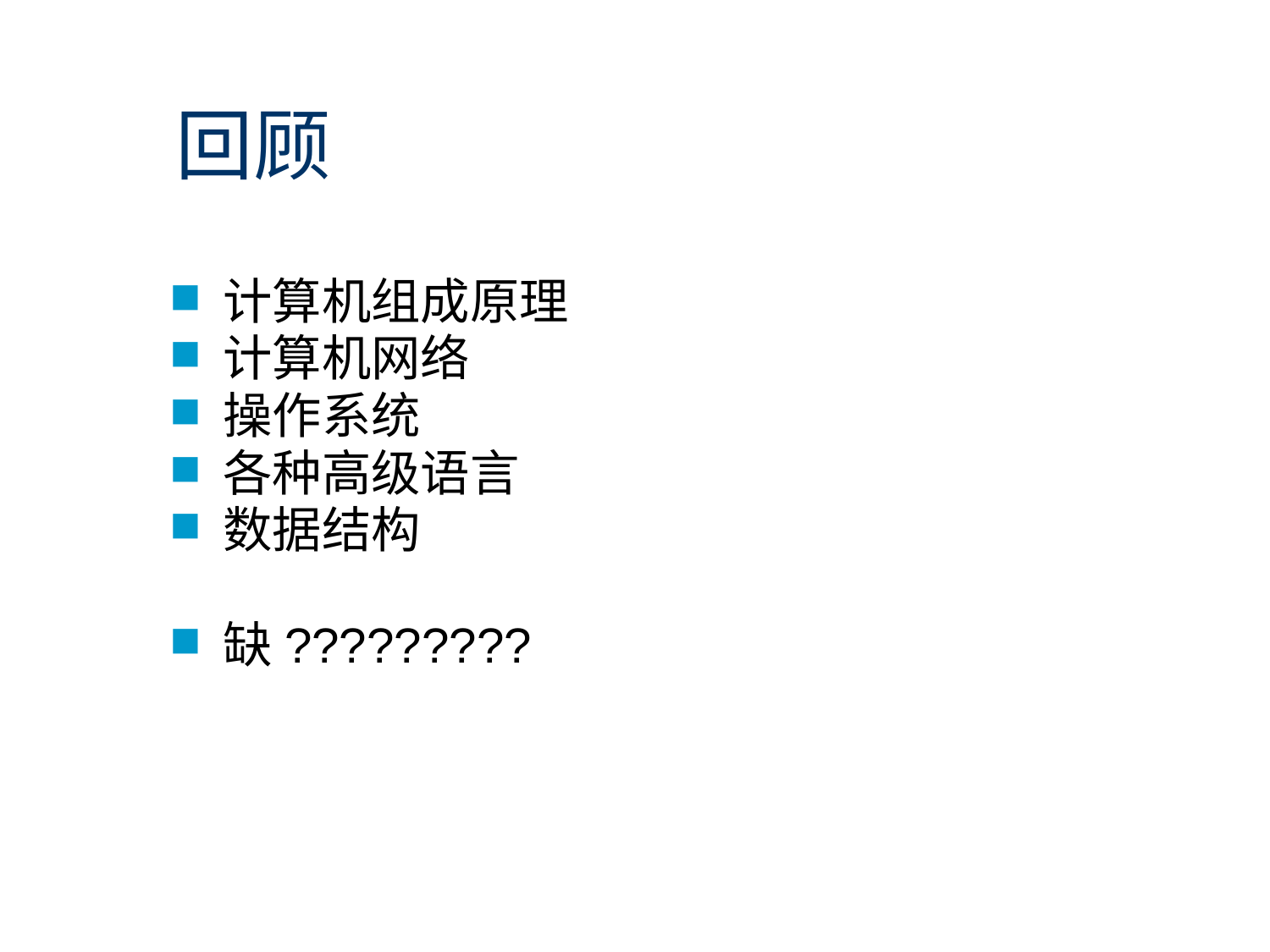

# 回顾
计算机组成原理
计算机网络
操作系统
各种高级语言
数据结构

缺?????????